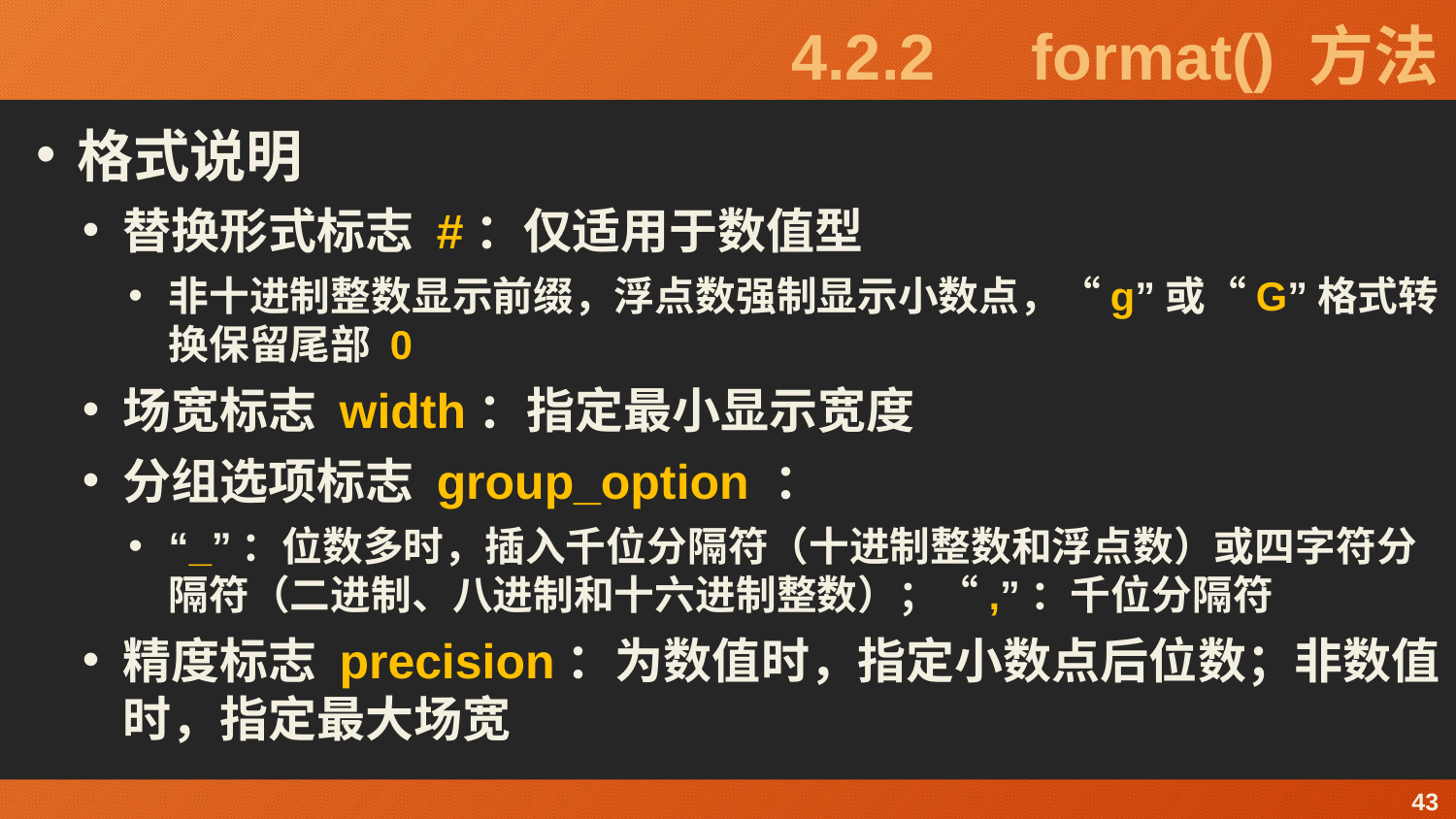

# 4.2.2　format() 方法
格式说明
替换形式标志 #：仅适用于数值型
非十进制整数显示前缀，浮点数强制显示小数点，“g”或“G”格式转换保留尾部 0
场宽标志 width：指定最小显示宽度
分组选项标志 group_option ：
“_”：位数多时，插入千位分隔符（十进制整数和浮点数）或四字符分隔符（二进制、八进制和十六进制整数）；“,”：千位分隔符
精度标志 precision：为数值时，指定小数点后位数；非数值时，指定最大场宽
43